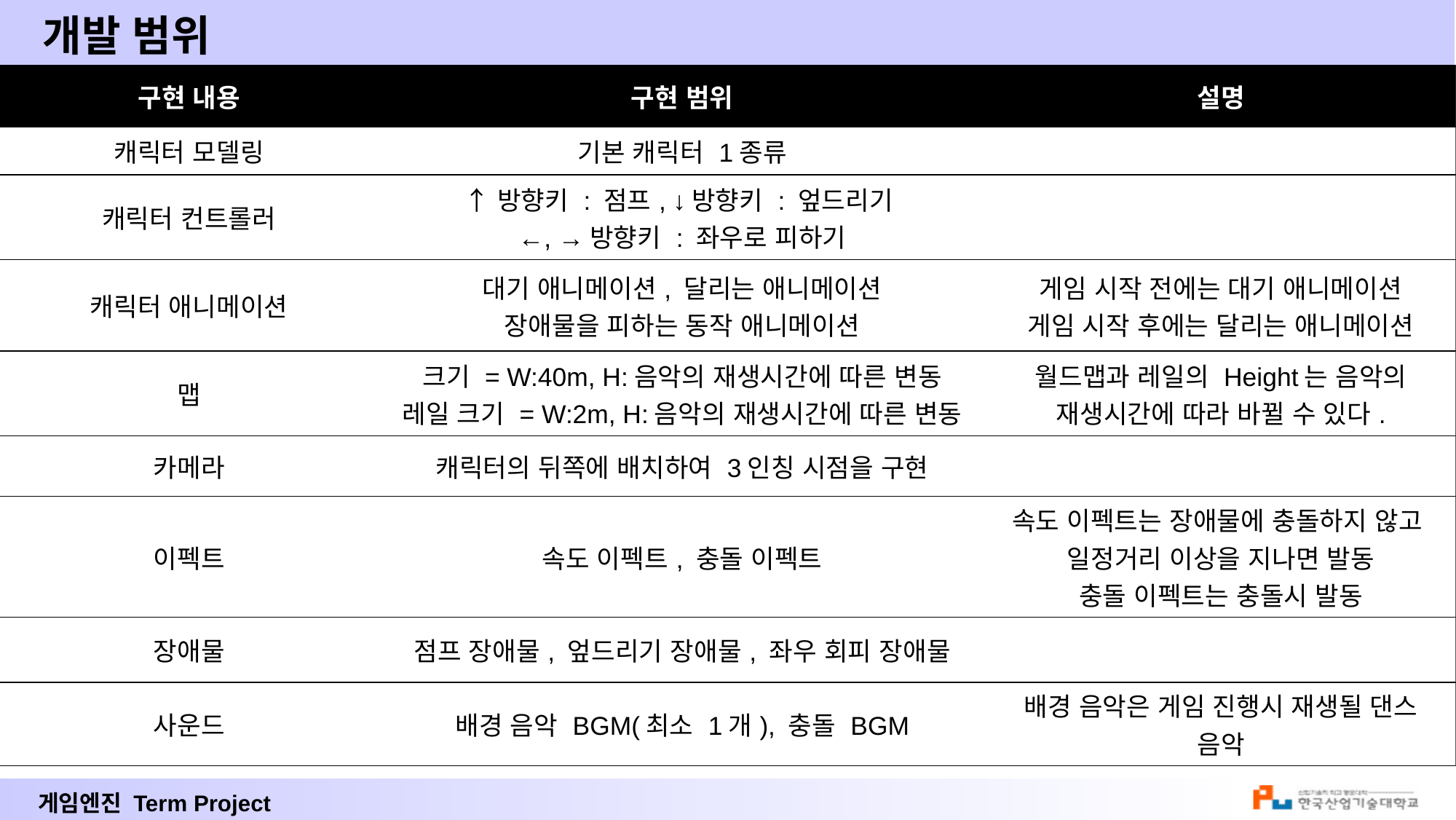

개발 범위
| 구현 내용 | 구현 범위 | 설명 |
| --- | --- | --- |
| 캐릭터 모델링 | 기본 캐릭터 1종류 |  |
| 캐릭터 컨트롤러 | ↑방향키 : 점프, ↓방향키 : 엎드리기 ←, →방향키 : 좌우로 피하기 |  |
| 캐릭터 애니메이션 | 대기 애니메이션, 달리는 애니메이션 장애물을 피하는 동작 애니메이션 | 게임 시작 전에는 대기 애니메이션 게임 시작 후에는 달리는 애니메이션 |
| 맵 | 크기 = W:40m, H:음악의 재생시간에 따른 변동 레일 크기 = W:2m, H:음악의 재생시간에 따른 변동 | 월드맵과 레일의 Height는 음악의 재생시간에 따라 바뀔 수 있다. |
| 카메라 | 캐릭터의 뒤쪽에 배치하여 3인칭 시점을 구현 |  |
| 이펙트 | 속도 이펙트, 충돌 이펙트 | 속도 이펙트는 장애물에 충돌하지 않고 일정거리 이상을 지나면 발동 충돌 이펙트는 충돌시 발동 |
| 장애물 | 점프 장애물, 엎드리기 장애물, 좌우 회피 장애물 |  |
| 사운드 | 배경 음악 BGM(최소 1개), 충돌 BGM | 배경 음악은 게임 진행시 재생될 댄스 음악 |